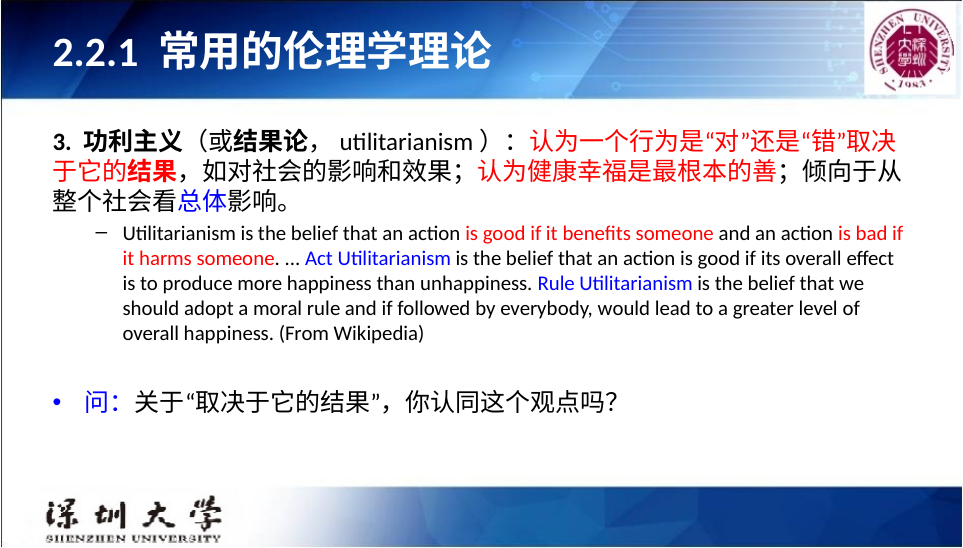

# 2.2.1 常用的伦理学理论
3. 功利主义（或结果论，utilitarianism）：认为一个行为是“对”还是“错”取决于它的结果，如对社会的影响和效果；认为健康幸福是最根本的善；倾向于从整个社会看总体影响。
Utilitarianism is the belief that an action is good if it benefits someone and an action is bad if it harms someone. ... Act Utilitarianism is the belief that an action is good if its overall effect is to produce more happiness than unhappiness. Rule Utilitarianism is the belief that we should adopt a moral rule and if followed by everybody, would lead to a greater level of overall happiness. (From Wikipedia)

问：关于“取决于它的结果”，你认同这个观点吗？
61